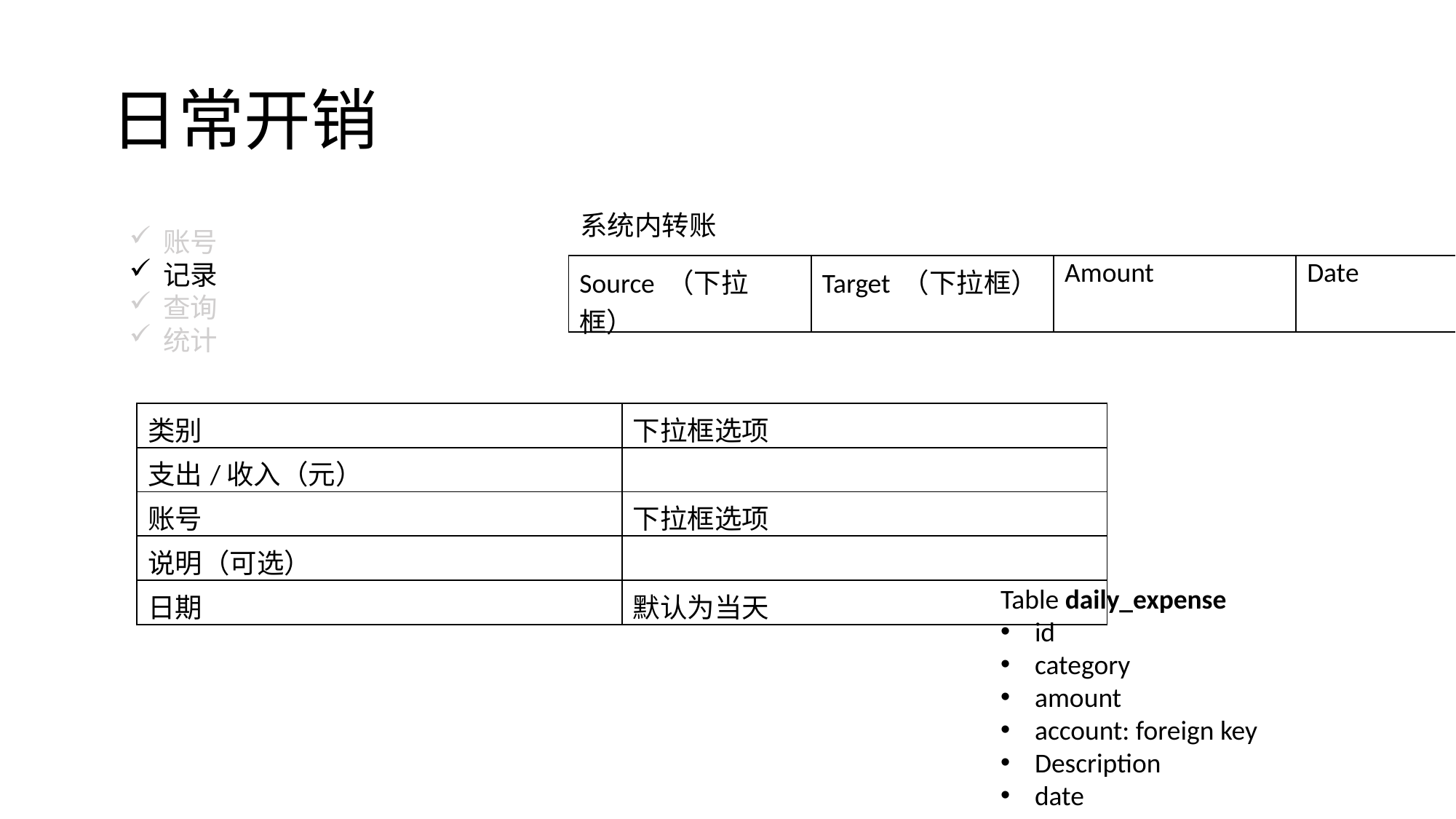

# 日常开销
系统内转账
账号
记录
查询
统计
| Source （下拉框） | Target （下拉框） | Amount | Date |
| --- | --- | --- | --- |
| 类别 | 下拉框选项 |
| --- | --- |
| 支出/收入（元） |  |
| 账号 | 下拉框选项 |
| 说明（可选） |  |
| 日期 | 默认为当天 |
Table daily_expense
id
category
amount
account: foreign key
Description
date